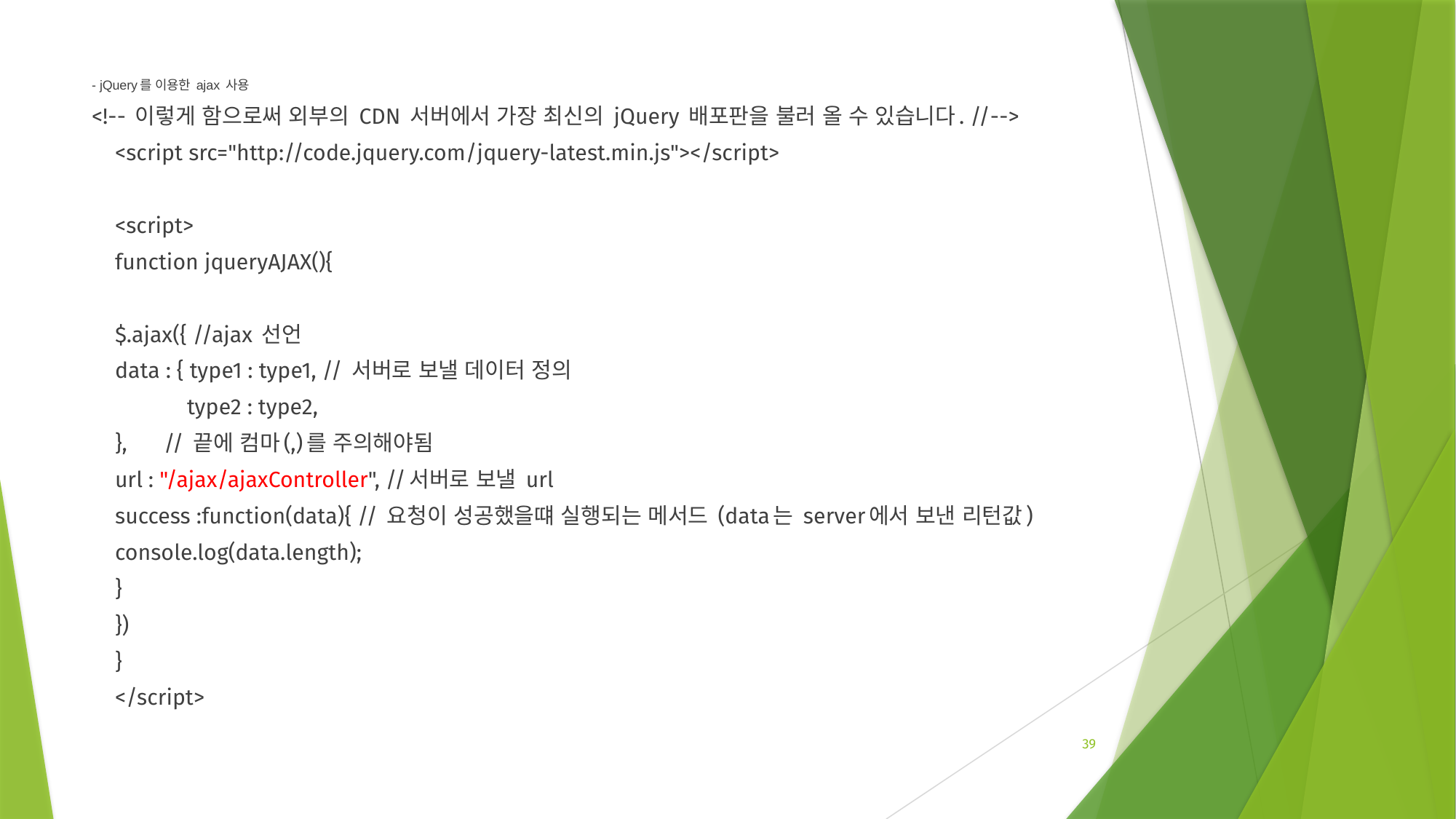

- jQuery를 이용한 ajax 사용
<!-- 이렇게 함으로써 외부의 CDN 서버에서 가장 최신의 jQuery 배포판을 불러 올 수 있습니다. //-->
    <script src="http://code.jquery.com/jquery-latest.min.js"></script>

    <script>
    function jqueryAJAX(){

    $.ajax({ //ajax 선언
    data : { type1 : type1, // 서버로 보낼 데이터 정의
    	    type2 : type2,
    },	// 끝에 컴마(,)를 주의해야됨
    url : "/ajax/ajaxController", //서버로 보낼 url
    success :function(data){ // 요청이 성공했을떄 실행되는 메서드 (data는 server에서 보낸 리턴값)
    console.log(data.length);
    }
    })
    }
    </script>
39